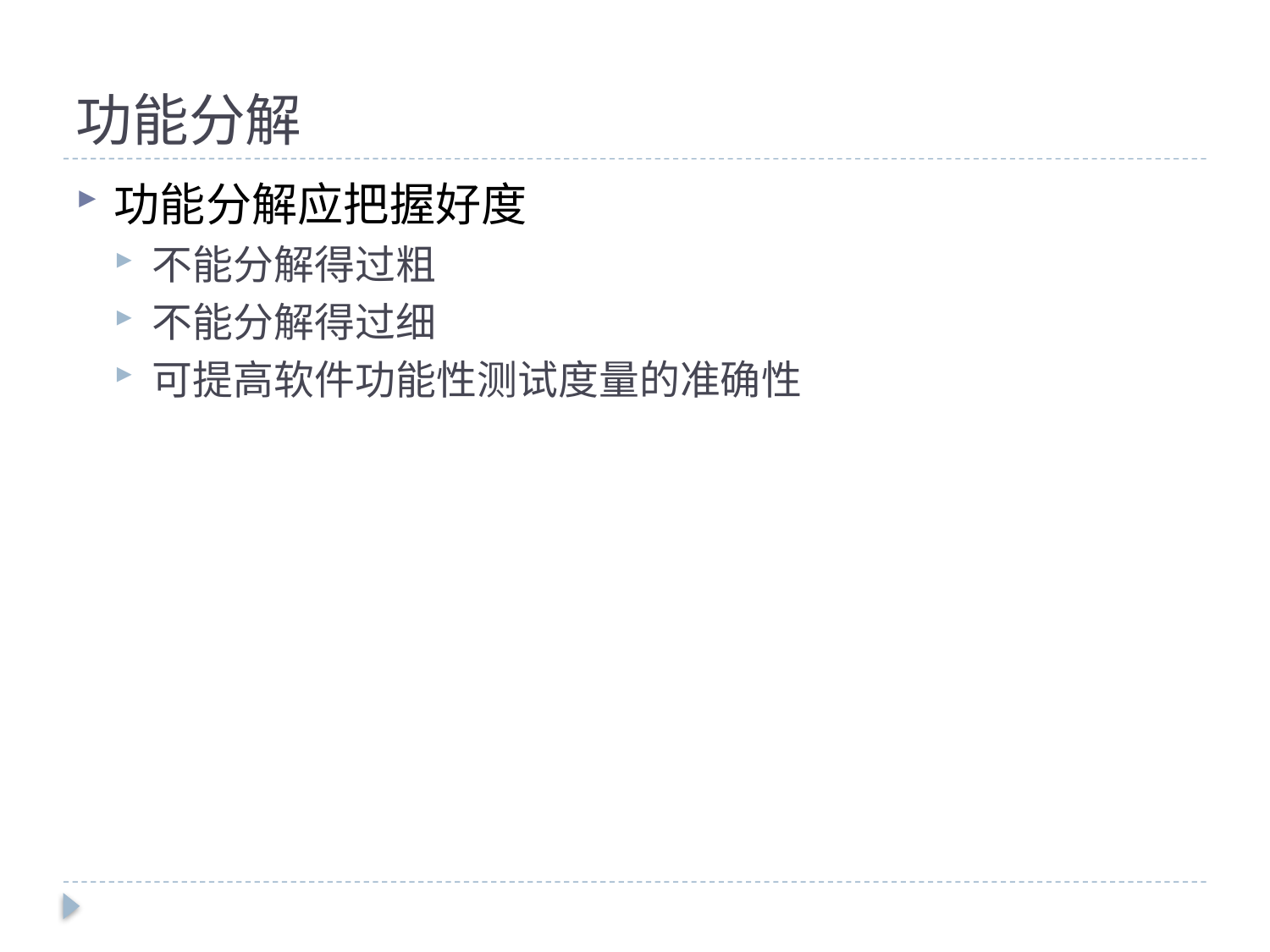

# 功能分解
功能分解应把握好度
不能分解得过粗
不能分解得过细
可提高软件功能性测试度量的准确性